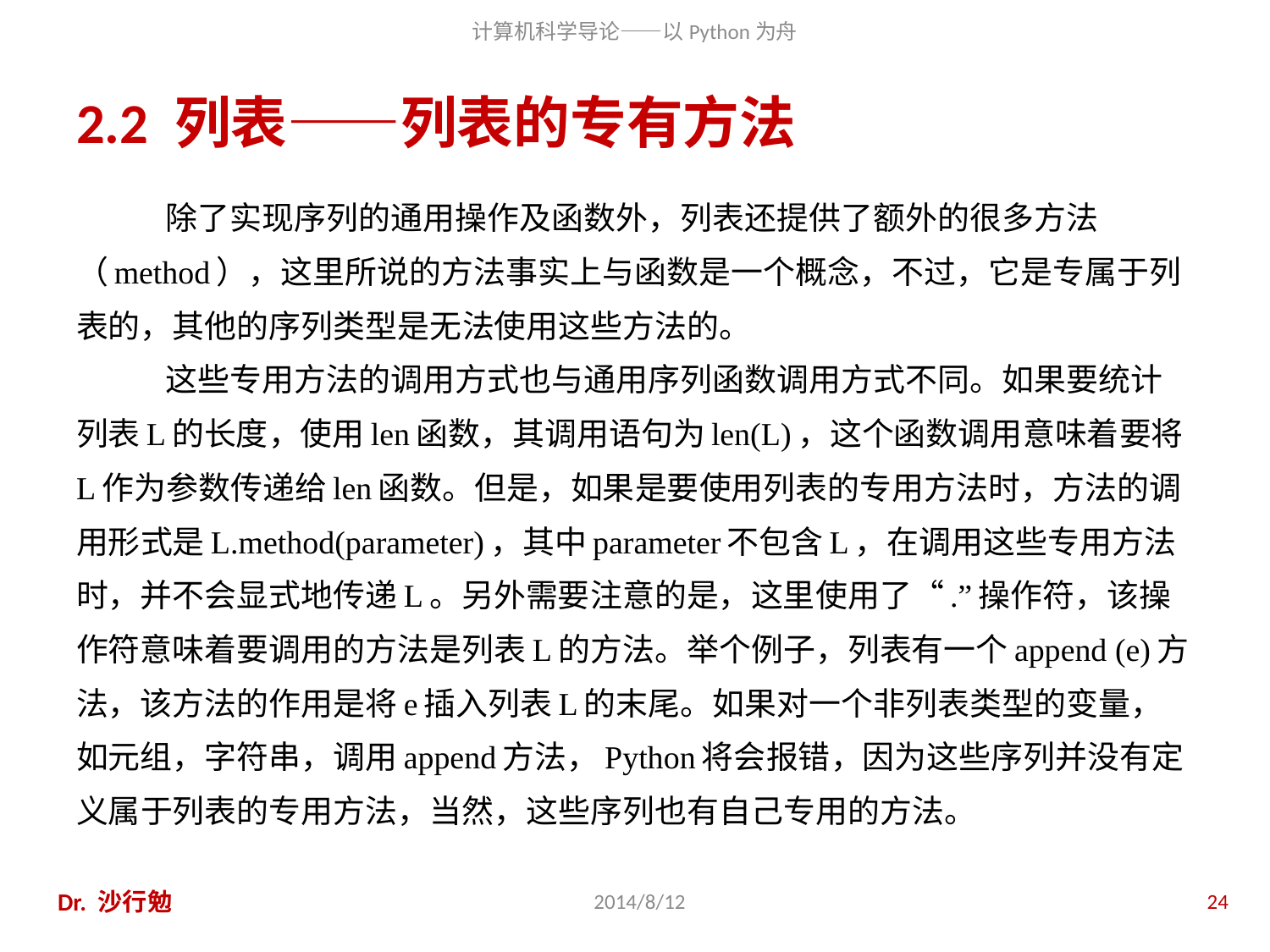

# 2.2 列表——列表的专有方法
除了实现序列的通用操作及函数外，列表还提供了额外的很多方法（method），这里所说的方法事实上与函数是一个概念，不过，它是专属于列表的，其他的序列类型是无法使用这些方法的。
这些专用方法的调用方式也与通用序列函数调用方式不同。如果要统计列表L的长度，使用len函数，其调用语句为len(L)，这个函数调用意味着要将L作为参数传递给len函数。但是，如果是要使用列表的专用方法时，方法的调用形式是L.method(parameter)，其中parameter不包含L，在调用这些专用方法时，并不会显式地传递L。另外需要注意的是，这里使用了“.”操作符，该操作符意味着要调用的方法是列表L的方法。举个例子，列表有一个append (e)方法，该方法的作用是将e插入列表L的末尾。如果对一个非列表类型的变量，如元组，字符串，调用append方法，Python将会报错，因为这些序列并没有定义属于列表的专用方法，当然，这些序列也有自己专用的方法。
Dr. 沙行勉
2014/8/12
24